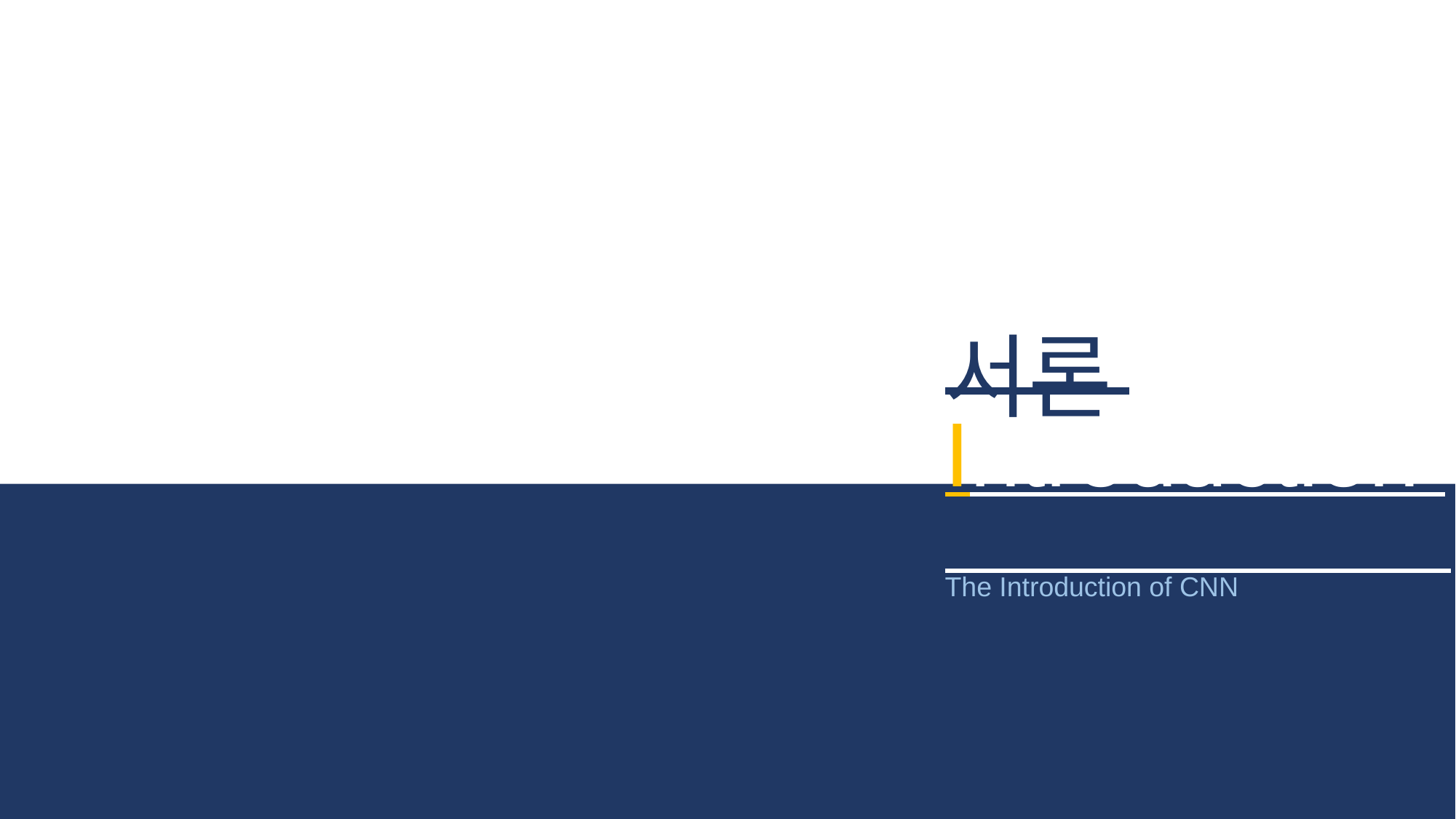

# 서론 Introduction                       The Introduction of CNN